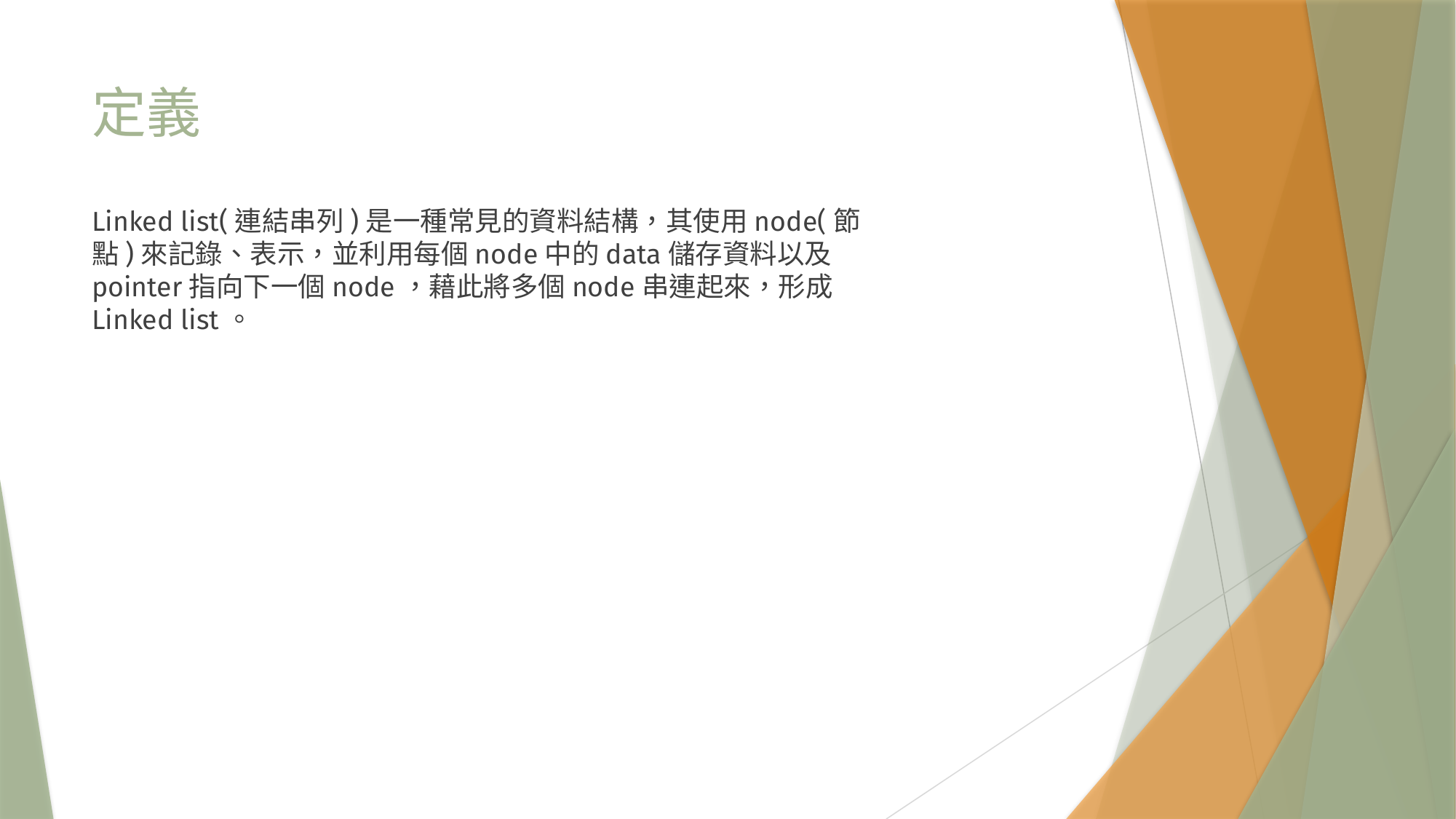

# 定義
Linked list(連結串列)是一種常見的資料結構，其使用node(節點)來記錄、表示，並利用每個node中的data儲存資料以及pointer指向下一個node，藉此將多個node串連起來，形成Linked list。